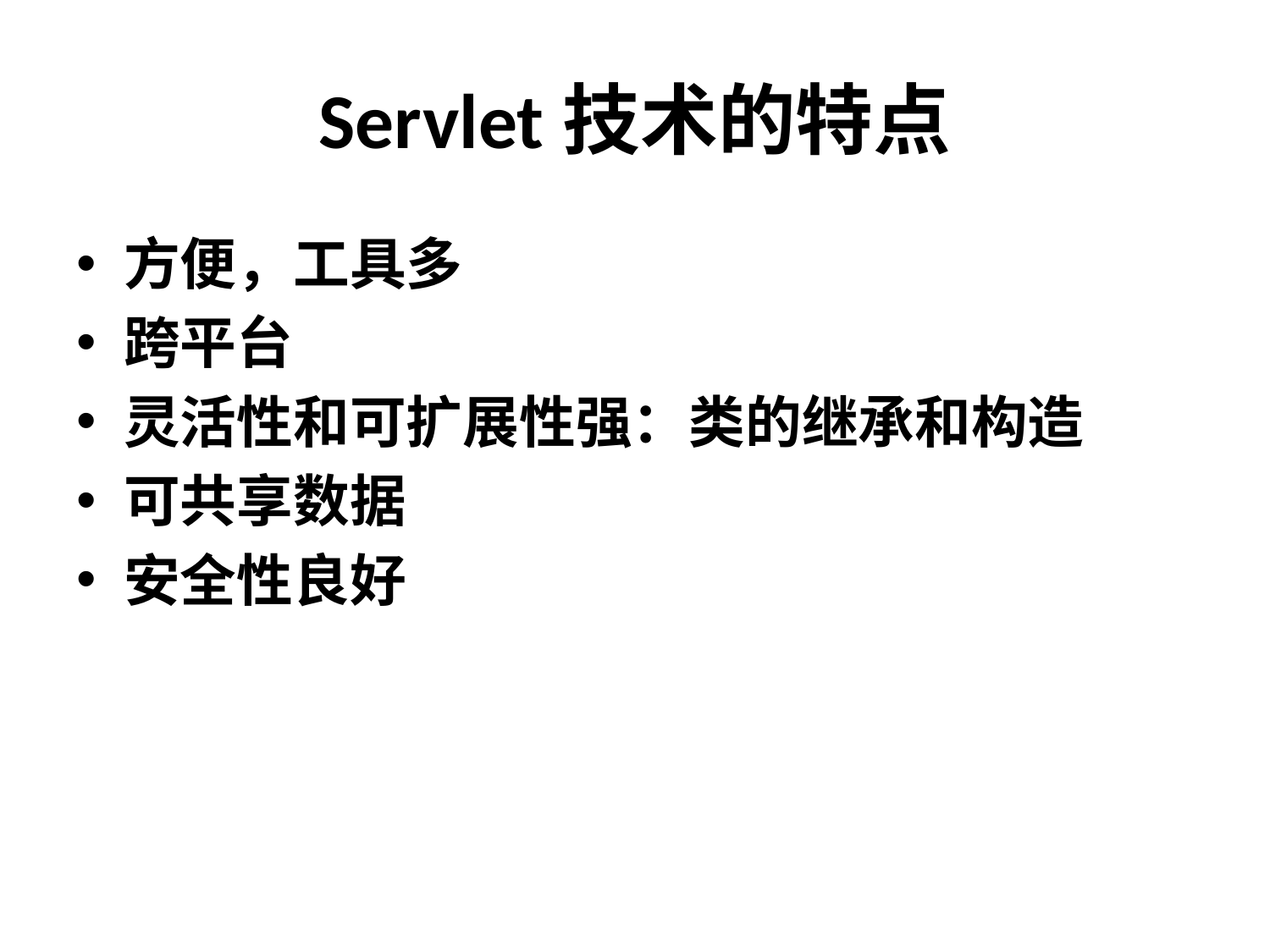

# Servlet技术的特点
方便，工具多
跨平台
灵活性和可扩展性强：类的继承和构造
可共享数据
安全性良好